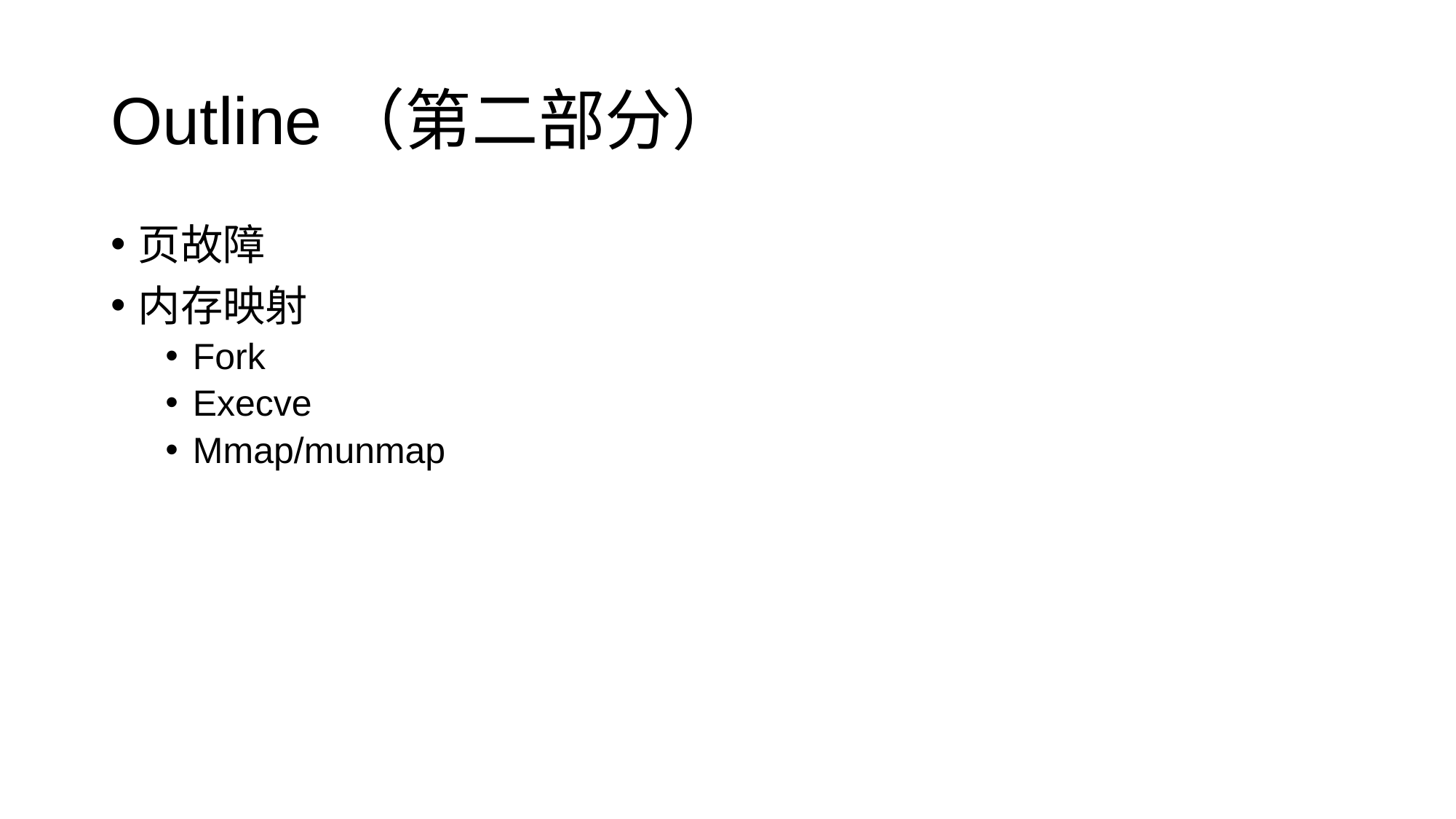

# Outline（第二部分）
页故障
内存映射
Fork
Execve
Mmap/munmap